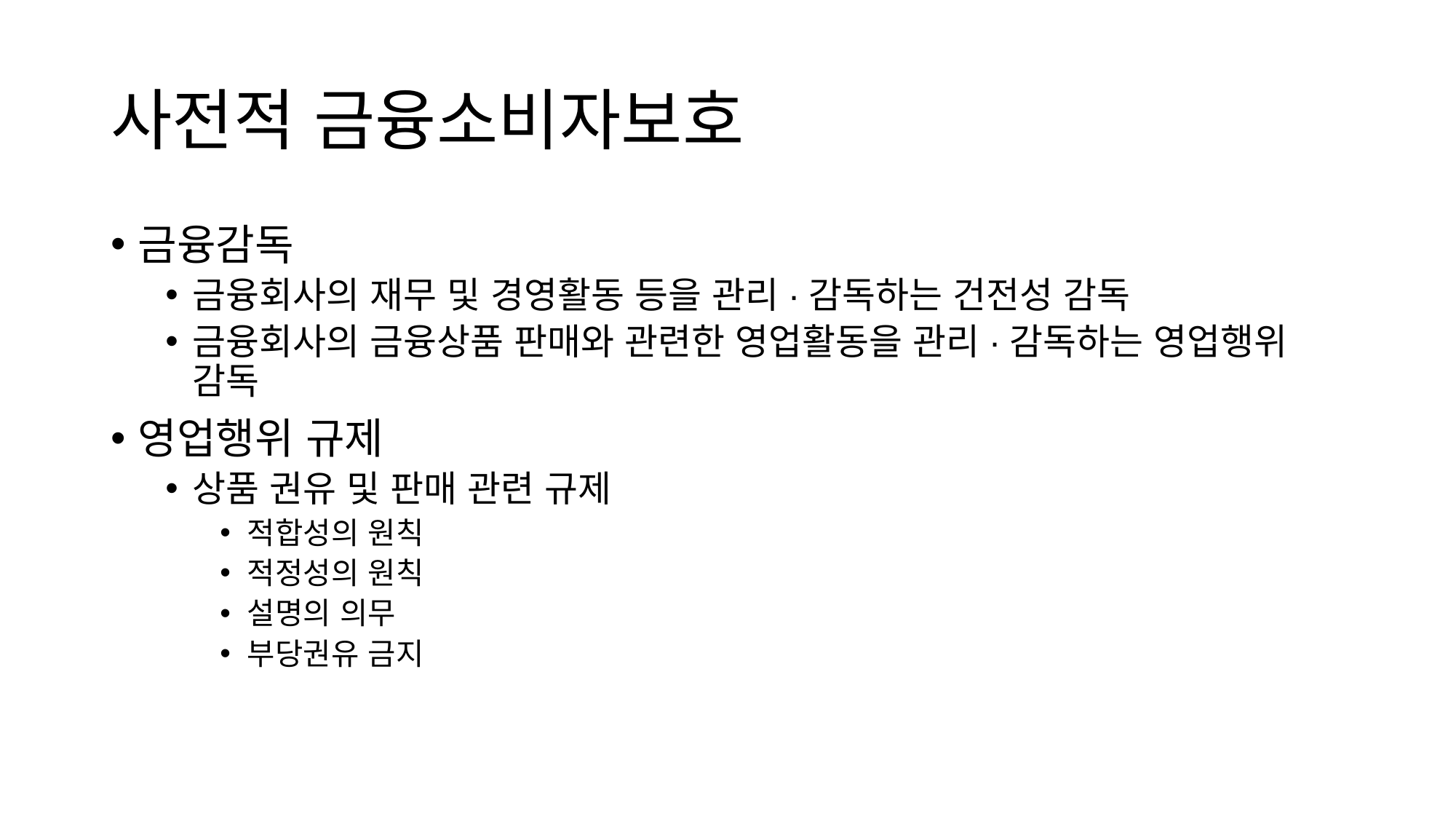

# 사전적 금융소비자보호
금융감독
금융회사의 재무 및 경영활동 등을 관리·감독하는 건전성 감독
금융회사의 금융상품 판매와 관련한 영업활동을 관리·감독하는 영업행위 감독
영업행위 규제
상품 권유 및 판매 관련 규제
적합성의 원칙
적정성의 원칙
설명의 의무
부당권유 금지